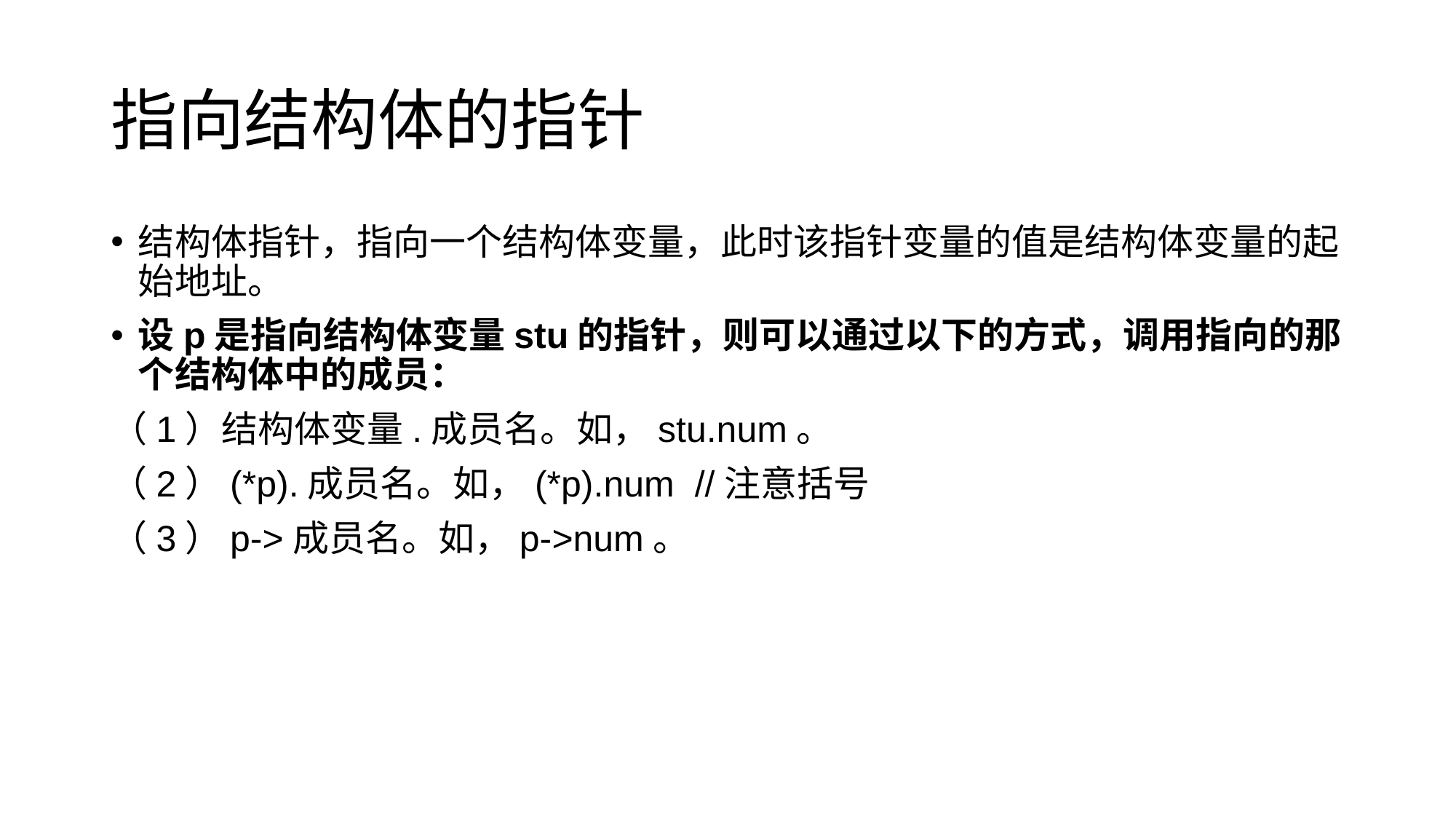

# 指向结构体的指针
结构体指针，指向一个结构体变量，此时该指针变量的值是结构体变量的起始地址。
设p是指向结构体变量stu的指针，则可以通过以下的方式，调用指向的那个结构体中的成员：
（1）结构体变量.成员名。如，stu.num。
（2）(*p).成员名。如，(*p).num  //注意括号
（3）p->成员名。如，p->num。